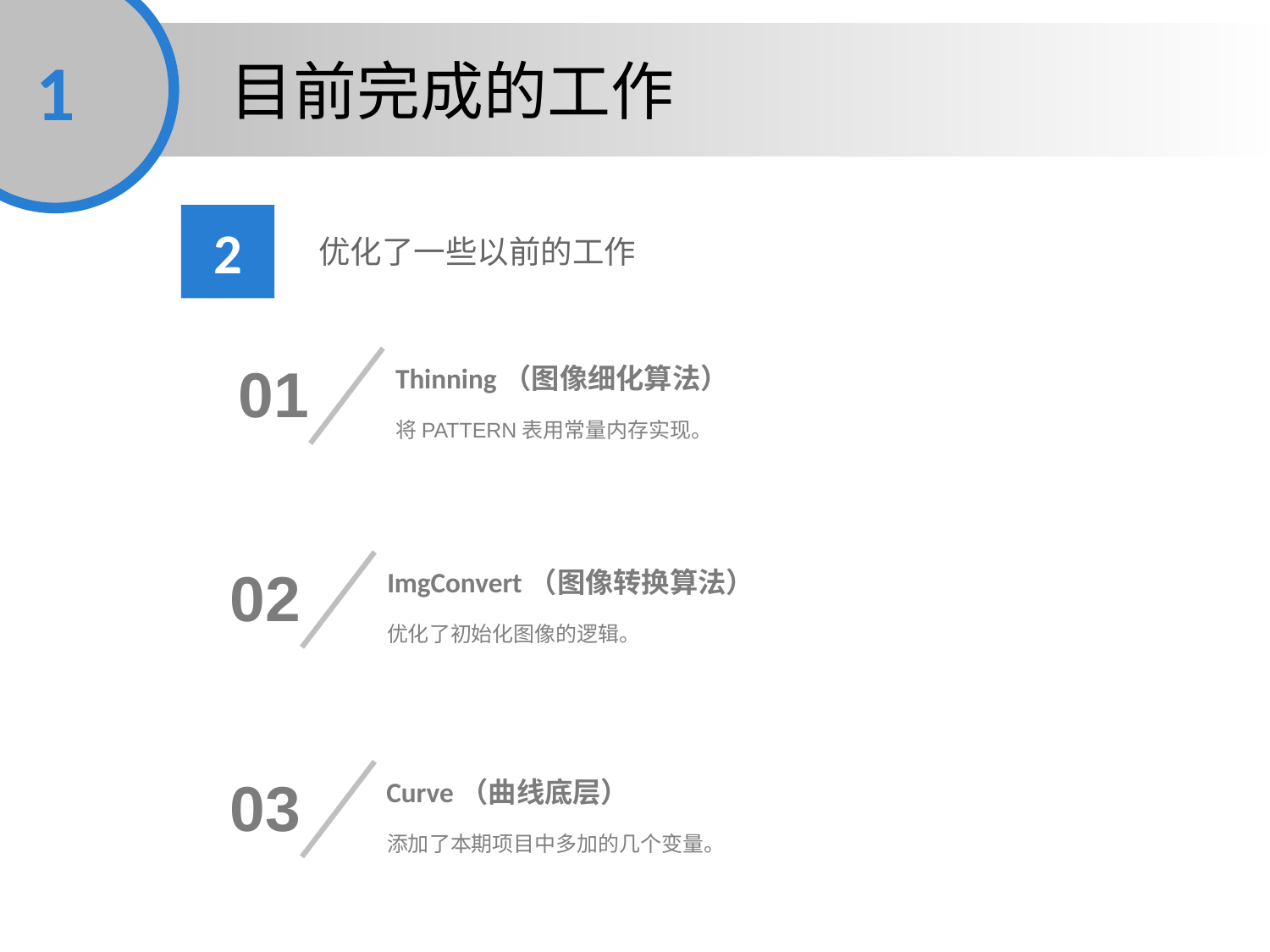

1

目前完成的工作
2
优化了一些以前的工作
01
Thinning（图像细化算法）
将PATTERN表用常量内存实现。
02
ImgConvert（图像转换算法）
优化了初始化图像的逻辑。
03
Curve（曲线底层）
添加了本期项目中多加的几个变量。